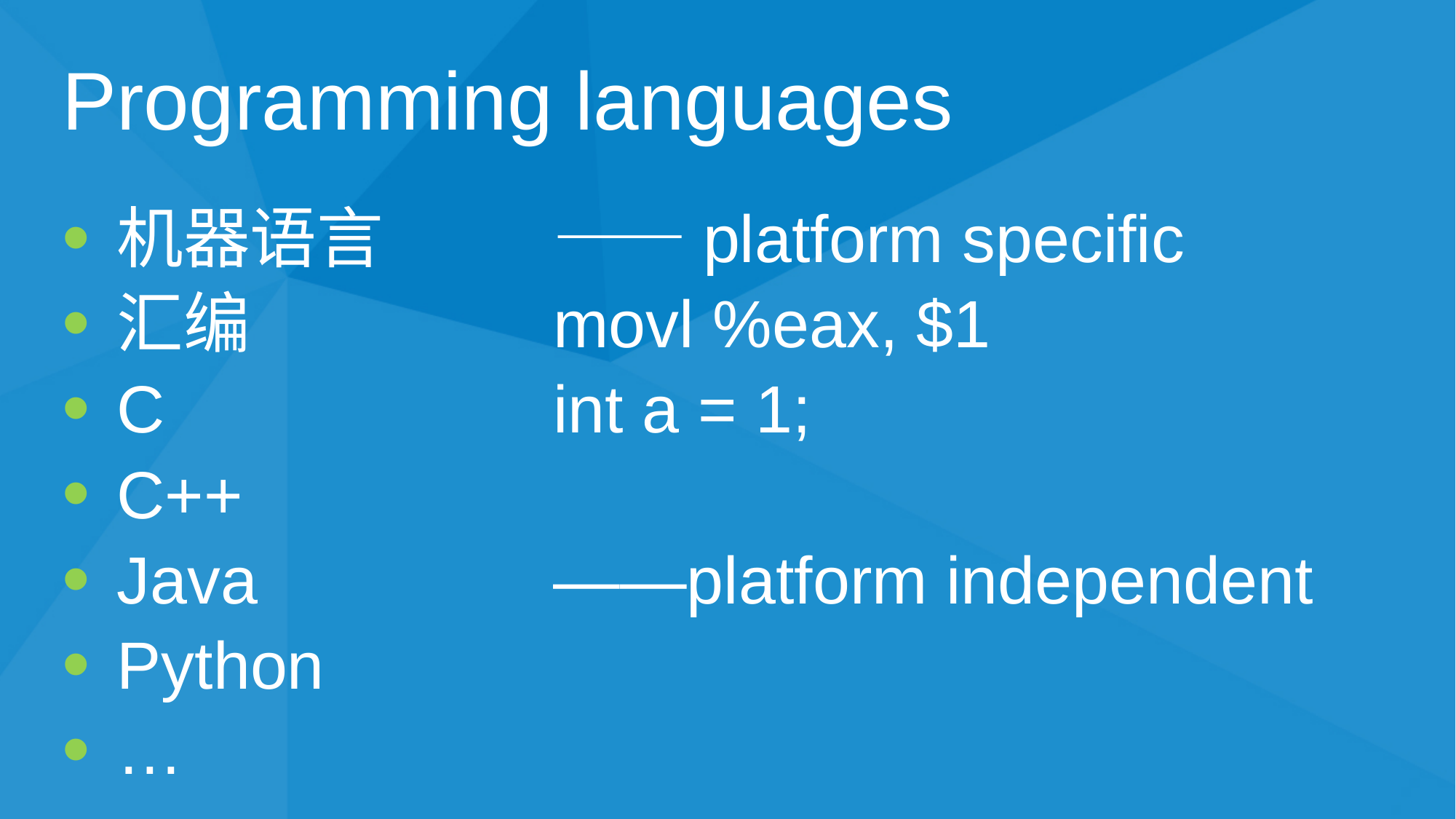

# Programming languages
机器语言		——platform specific
汇编			movl %eax, $1
C				int a = 1;
C++
Java			——platform independent
Python
…